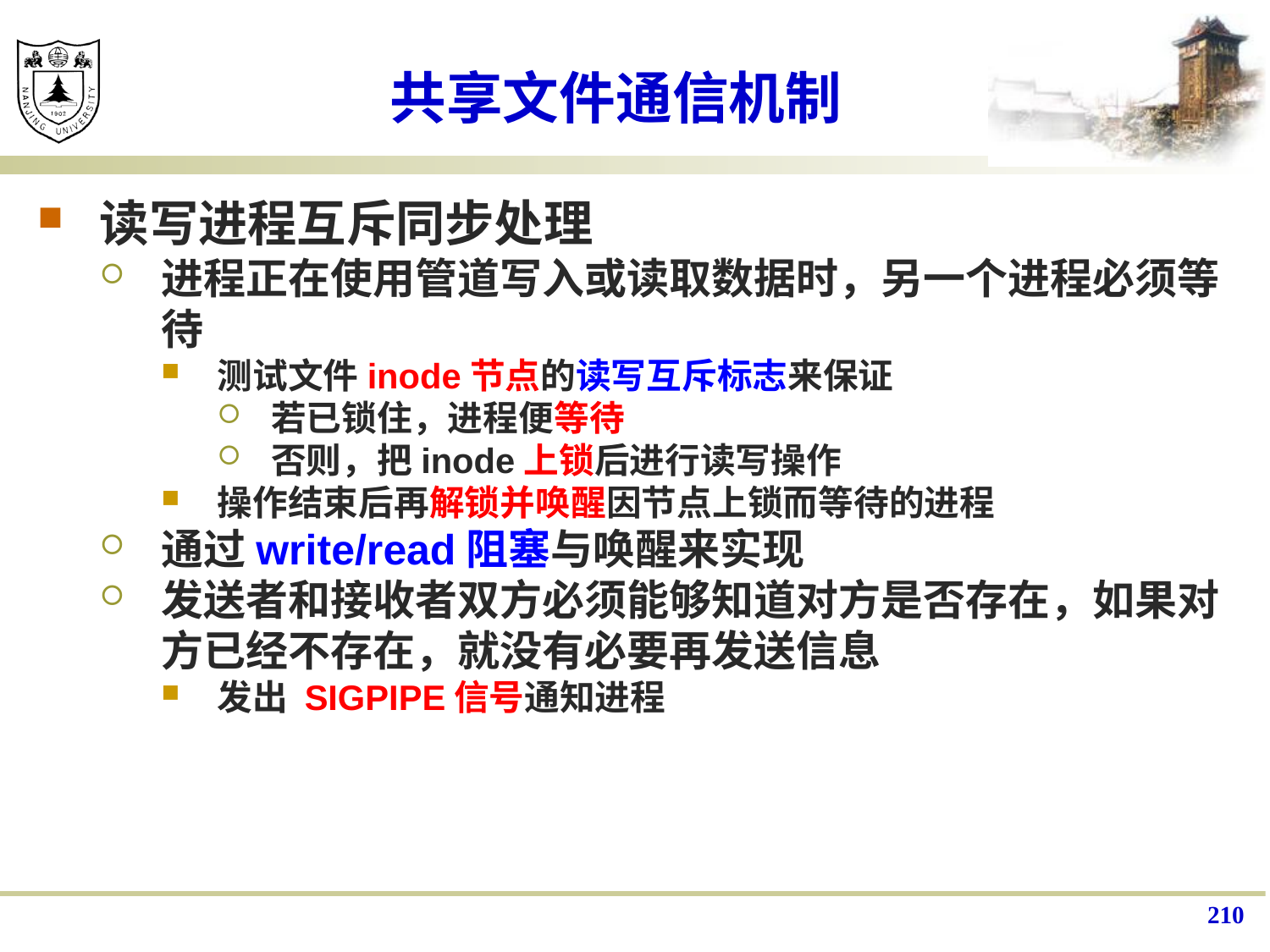

# 共享文件通信机制
读写进程互斥同步处理
进程正在使用管道写入或读取数据时，另一个进程必须等待
测试文件inode节点的读写互斥标志来保证
若已锁住，进程便等待
否则，把inode上锁后进行读写操作
操作结束后再解锁并唤醒因节点上锁而等待的进程
通过write/read阻塞与唤醒来实现
发送者和接收者双方必须能够知道对方是否存在，如果对方已经不存在，就没有必要再发送信息
发出 SIGPIPE信号通知进程
210